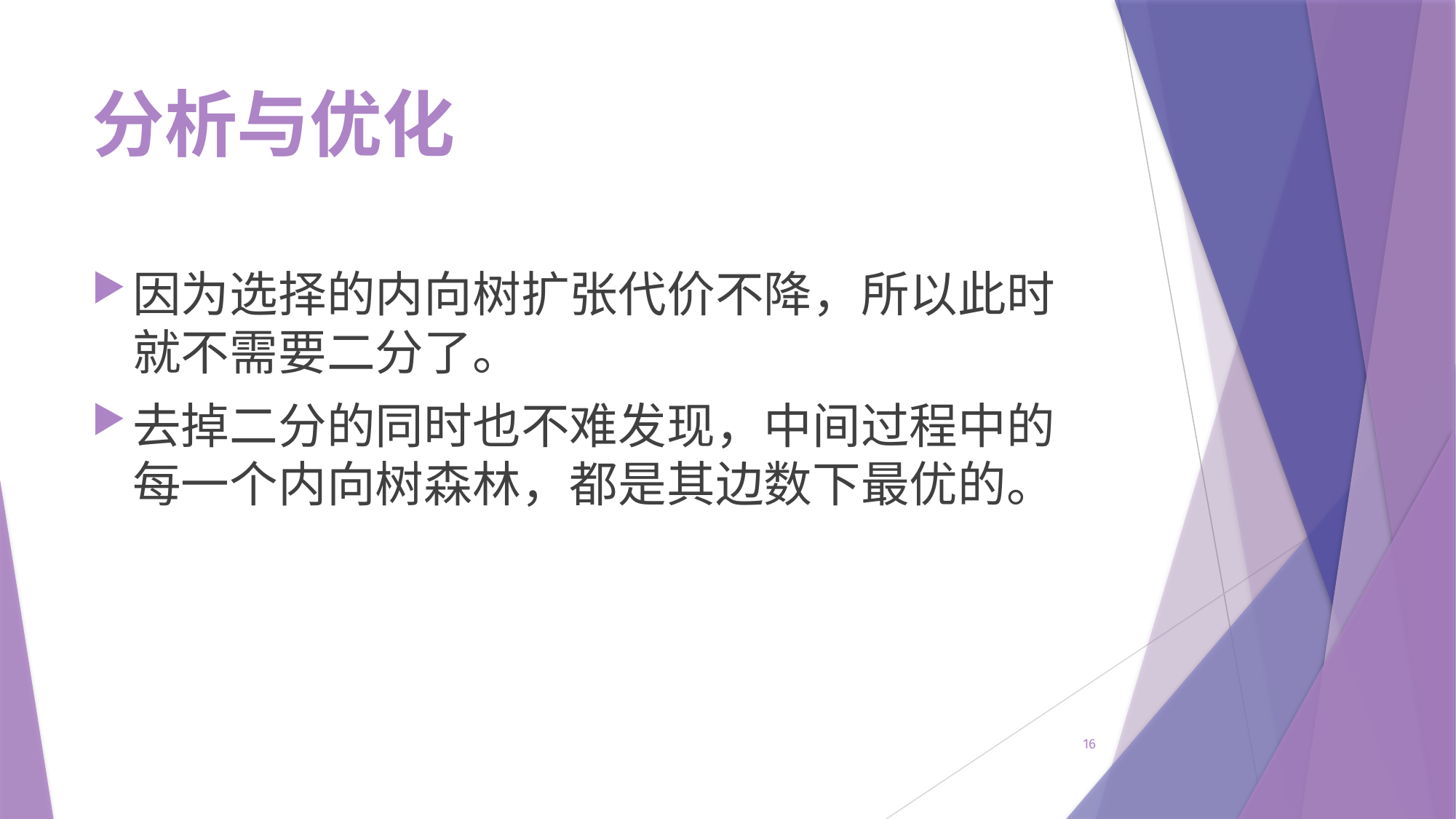

# 分析与优化
因为选择的内向树扩张代价不降，所以此时就不需要二分了。
去掉二分的同时也不难发现，中间过程中的每一个内向树森林，都是其边数下最优的。
16